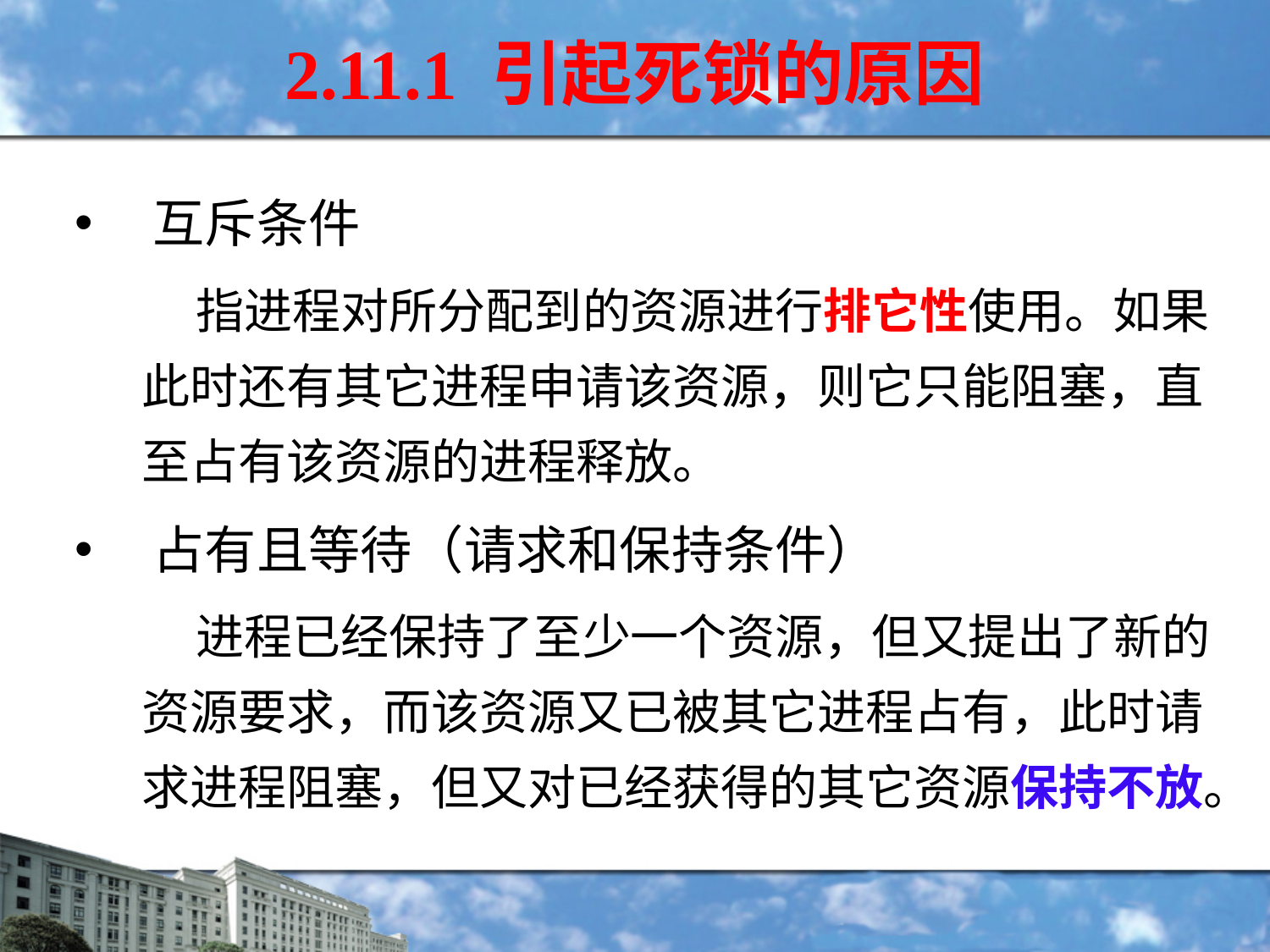

2.11.1 引起死锁的原因
互斥条件
    指进程对所分配到的资源进行排它性使用。如果此时还有其它进程申请该资源，则它只能阻塞，直至占有该资源的进程释放。
占有且等待（请求和保持条件）
    进程已经保持了至少一个资源，但又提出了新的资源要求，而该资源又已被其它进程占有，此时请求进程阻塞，但又对已经获得的其它资源保持不放。